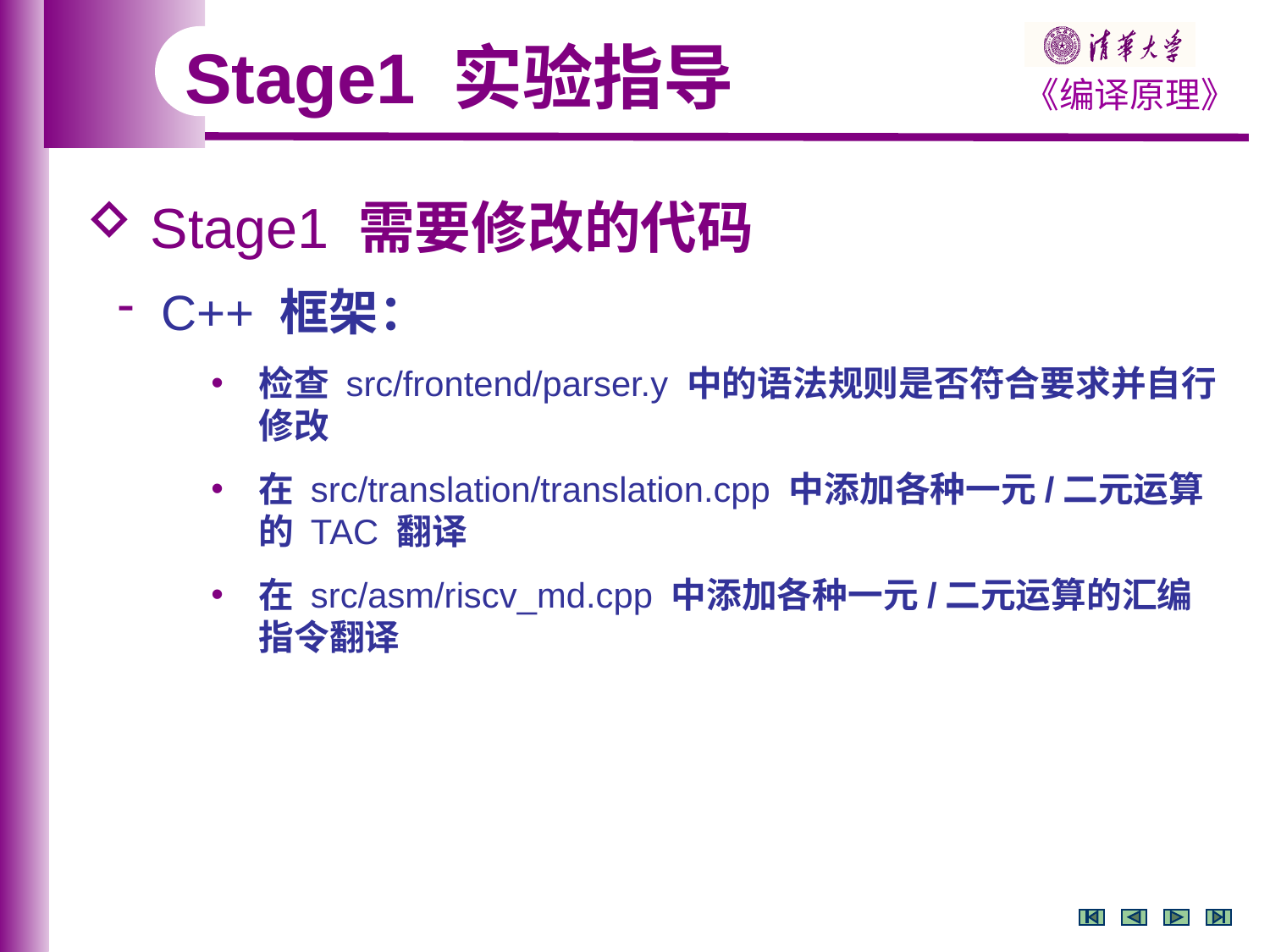

Stage1 实验指导
 Stage1 需要修改的代码

 C++ 框架：

检查 src/frontend/parser.y 中的语法规则是否符合要求并自行修改

在 src/translation/translation.cpp 中添加各种一元/二元运算的 TAC 翻译

在 src/asm/riscv_md.cpp 中添加各种一元/二元运算的汇编指令翻译